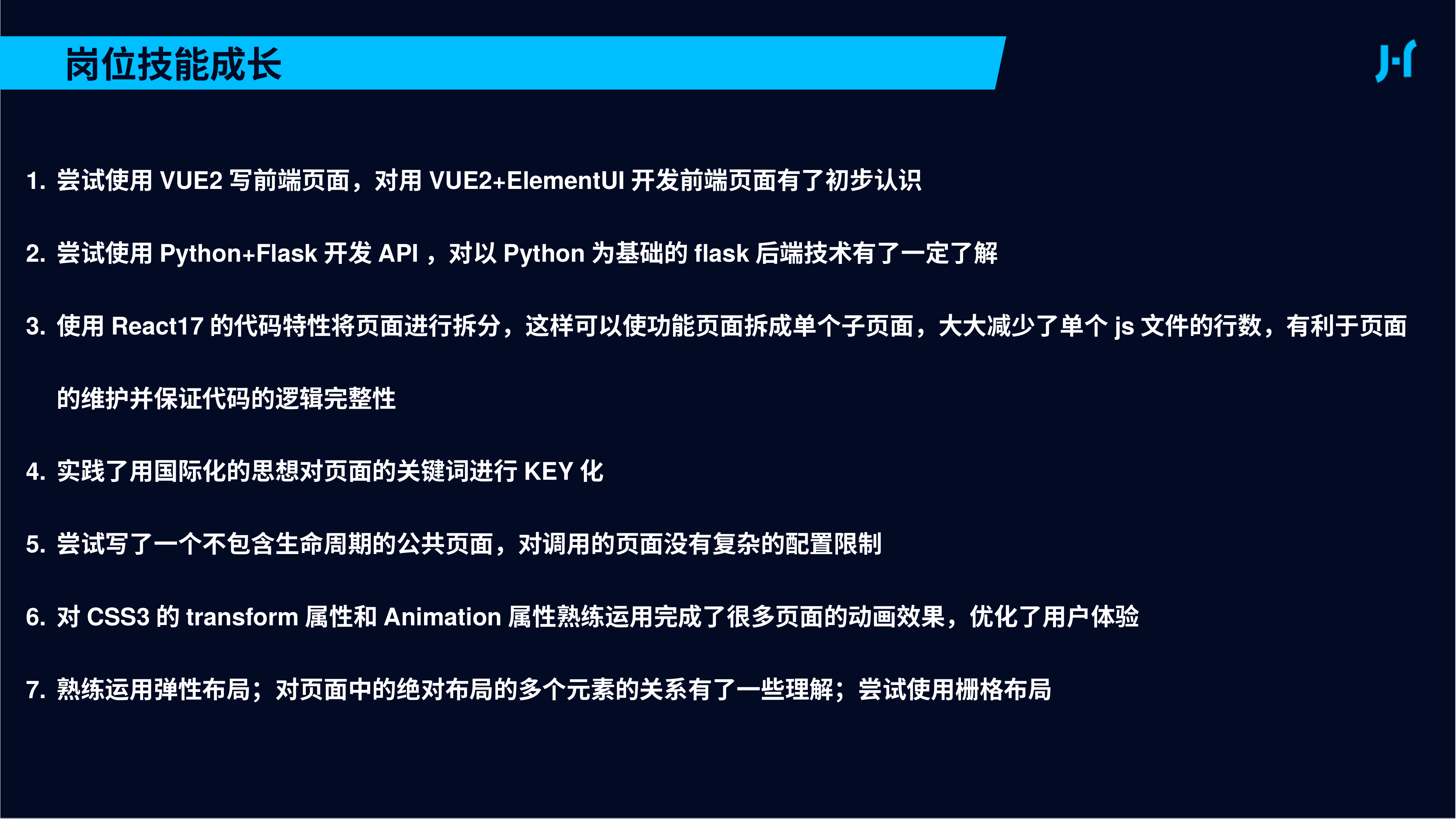

岗位技能成长
尝试使用VUE2写前端页面，对用VUE2+ElementUI开发前端页面有了初步认识
尝试使用Python+Flask开发API，对以Python为基础的flask后端技术有了一定了解
使用React17的代码特性将页面进行拆分，这样可以使功能页面拆成单个子页面，大大减少了单个js文件的行数，有利于页面的维护并保证代码的逻辑完整性
实践了用国际化的思想对页面的关键词进行KEY化
尝试写了一个不包含生命周期的公共页面，对调用的页面没有复杂的配置限制
对CSS3的transform属性和Animation属性熟练运用完成了很多页面的动画效果，优化了用户体验
熟练运用弹性布局；对页面中的绝对布局的多个元素的关系有了一些理解；尝试使用栅格布局